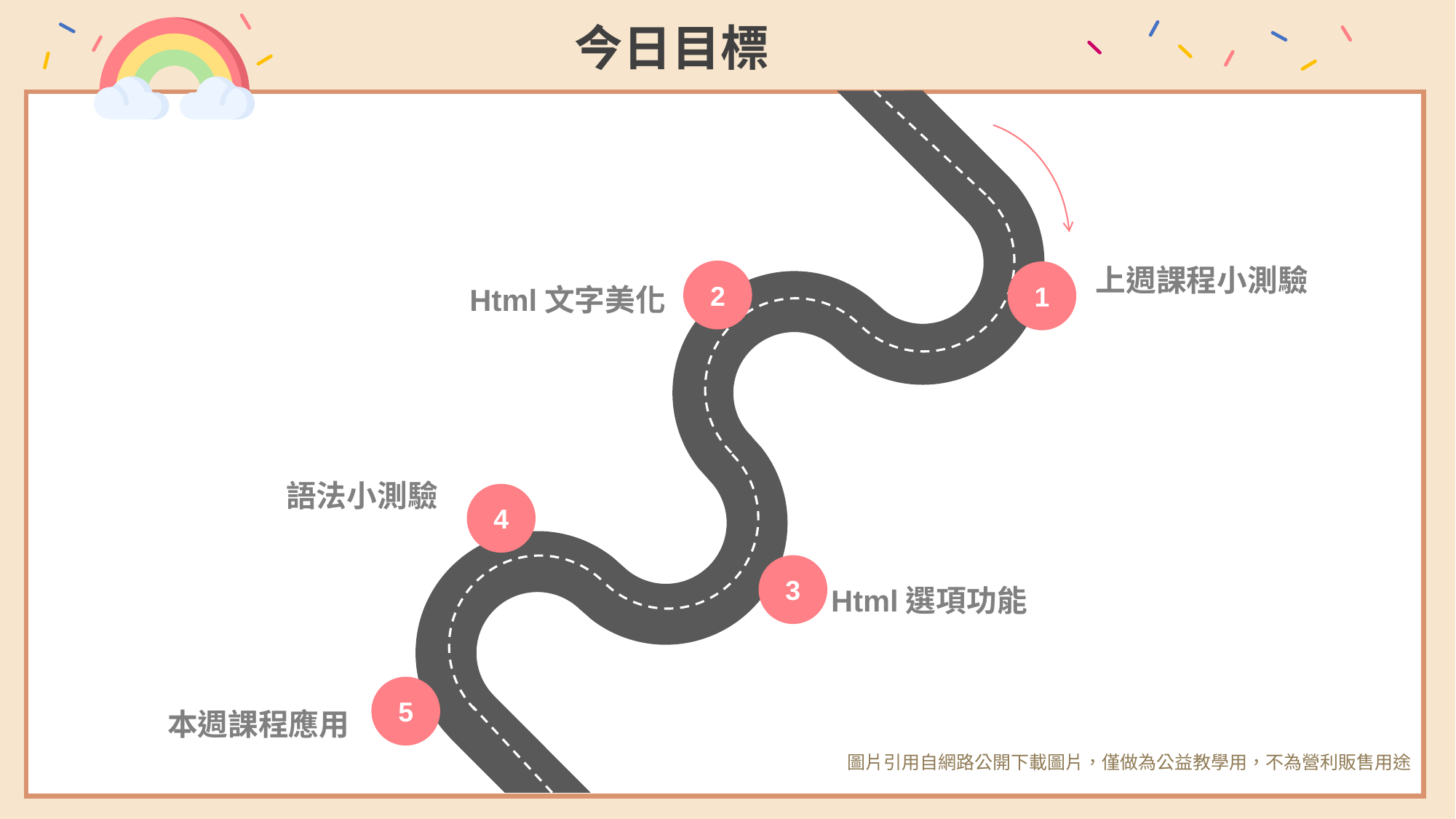

今日目標

上週課程小測驗
Html文字美化
2
1
                   語法小測驗
4
3
Html選項功能
5
本週課程應用
圖片引用自網路公開下載圖片，僅做為公益教學用，不為營利販售用途